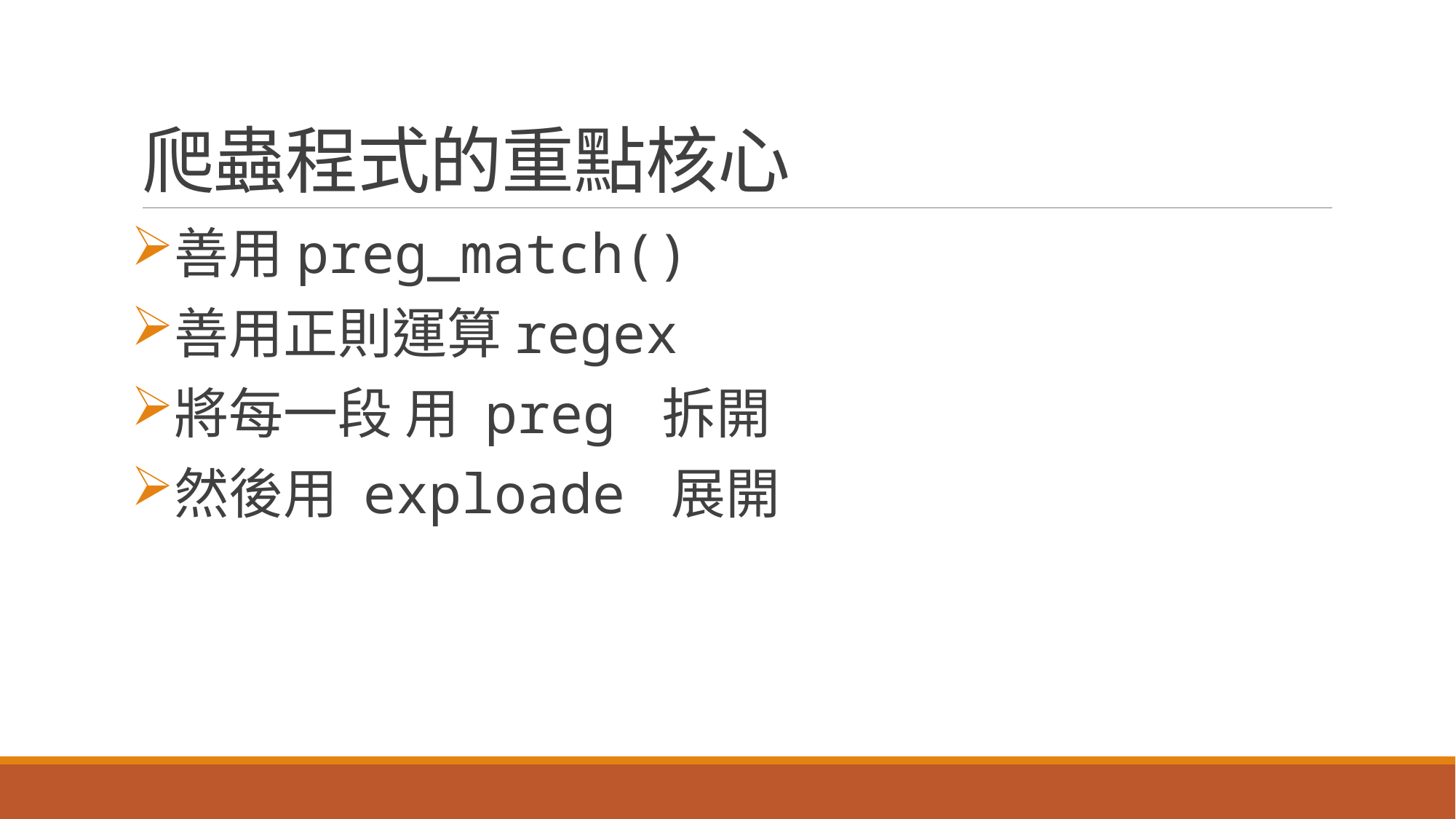

# 爬蟲程式的重點核心
善用preg_match()
善用正則運算regex
將每一段 用 preg 拆開
然後用 exploade 展開